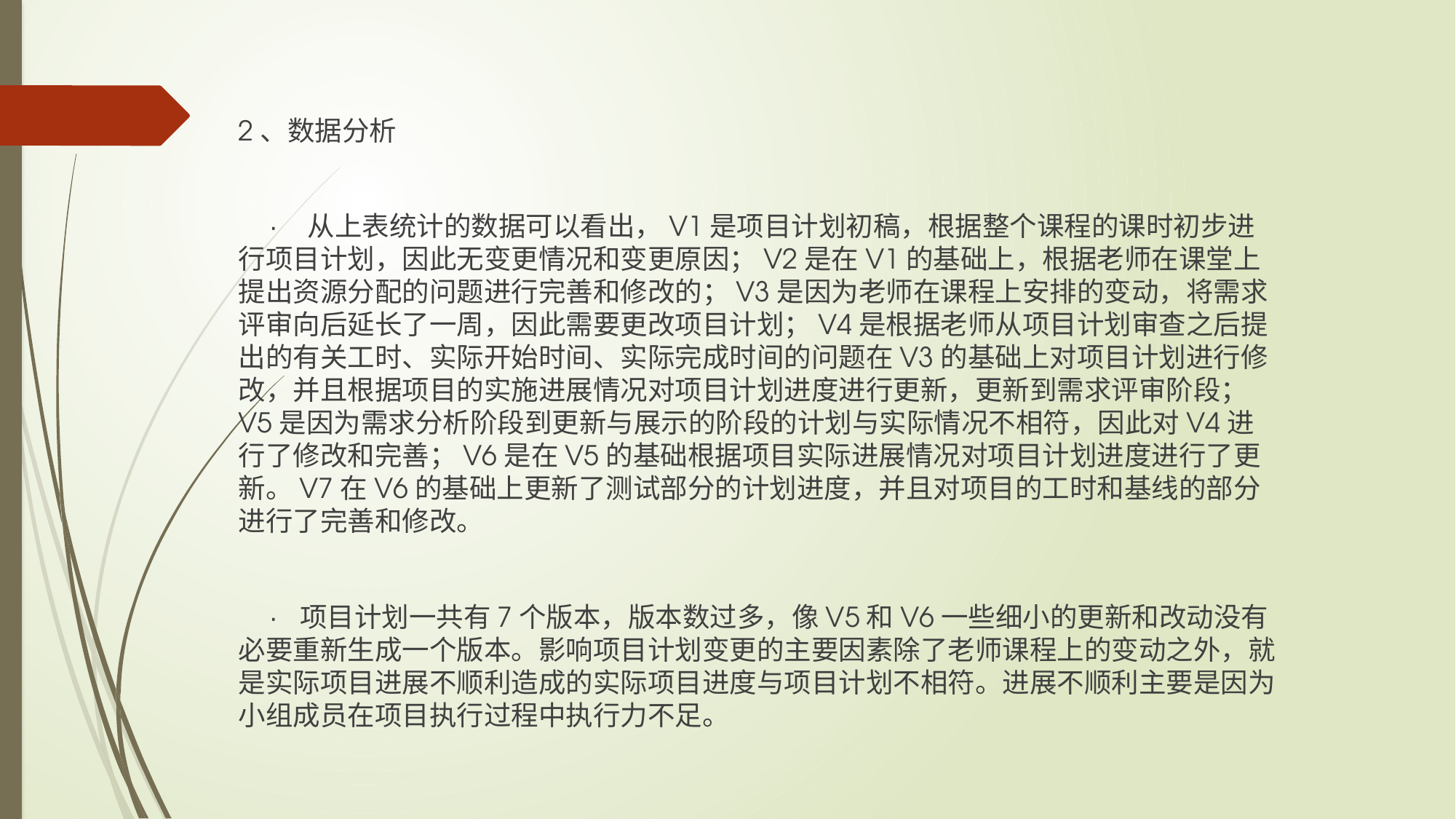

2、数据分析

    ·   从上表统计的数据可以看出，V1是项目计划初稿，根据整个课程的课时初步进行项目计划，因此无变更情况和变更原因；V2是在V1的基础上，根据老师在课堂上提出资源分配的问题进行完善和修改的；V3是因为老师在课程上安排的变动，将需求评审向后延长了一周，因此需要更改项目计划；V4是根据老师从项目计划审查之后提出的有关工时、实际开始时间、实际完成时间的问题在V3的基础上对项目计划进行修改，并且根据项目的实施进展情况对项目计划进度进行更新，更新到需求评审阶段；V5是因为需求分析阶段到更新与展示的阶段的计划与实际情况不相符，因此对V4进行了修改和完善；V6是在V5的基础根据项目实际进展情况对项目计划进度进行了更新。V7在V6的基础上更新了测试部分的计划进度，并且对项目的工时和基线的部分进行了完善和修改。

    ·  项目计划一共有7个版本，版本数过多，像V5和V6一些细小的更新和改动没有必要重新生成一个版本。影响项目计划变更的主要因素除了老师课程上的变动之外，就是实际项目进展不顺利造成的实际项目进度与项目计划不相符。进展不顺利主要是因为小组成员在项目执行过程中执行力不足。